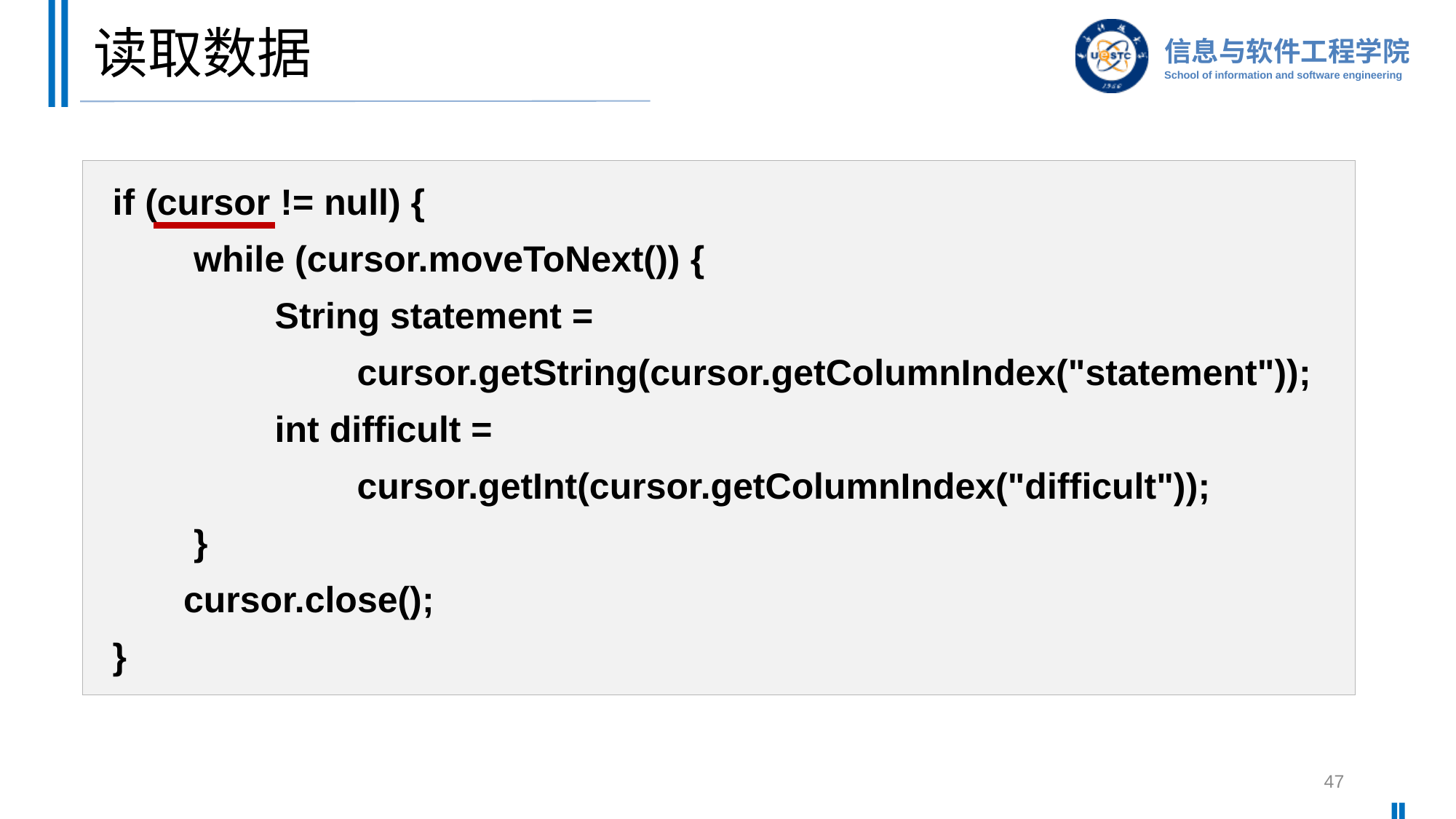

# 读取数据
if (cursor != null) {
        while (cursor.moveToNext()) {
                String statement =
                        cursor.getString(cursor.getColumnIndex("statement"));
                int difficult =
                        cursor.getInt(cursor.getColumnIndex("difficult"));
        }
       cursor.close();
}
47